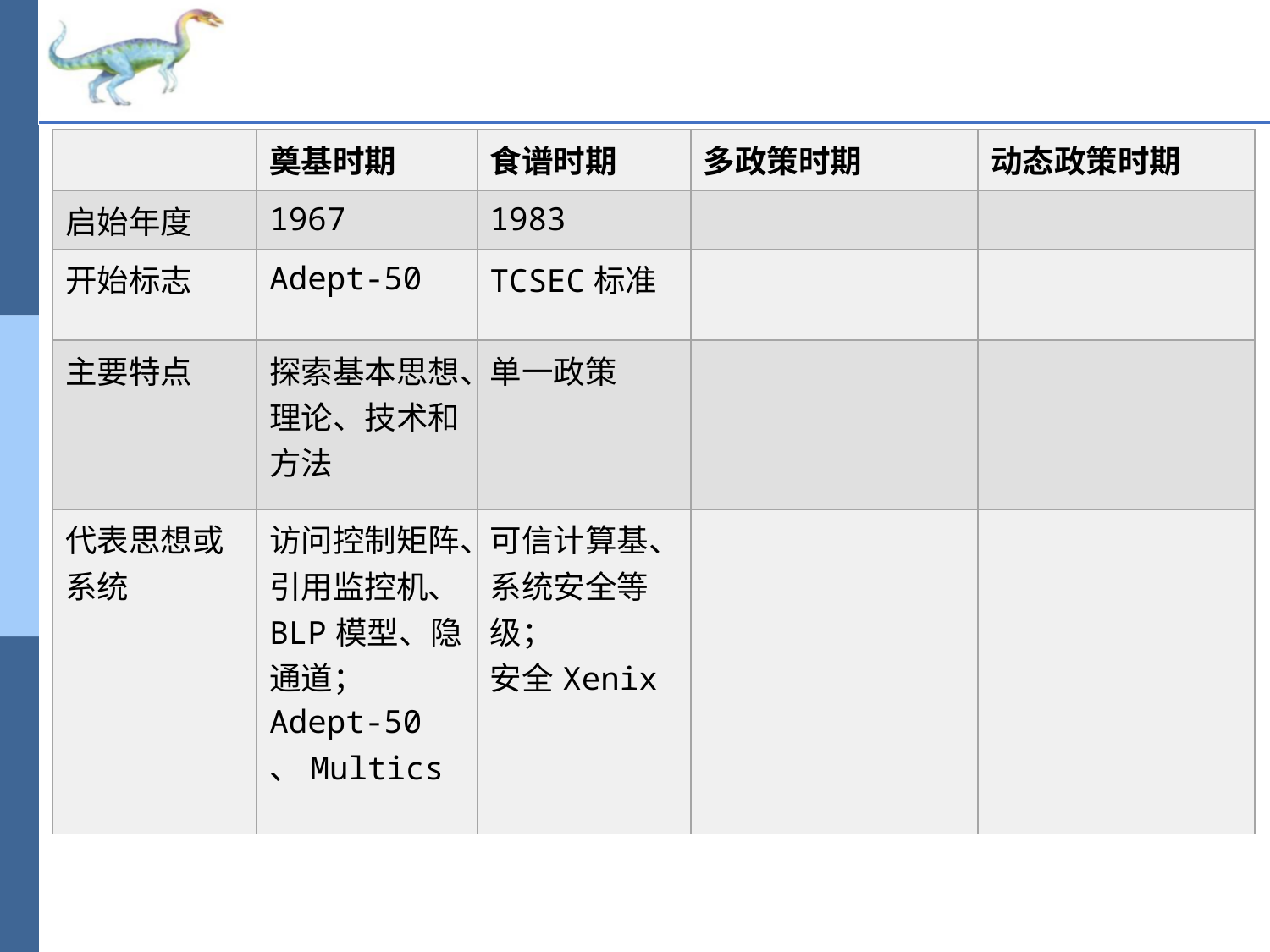

|  | 奠基时期 | 食谱时期 | 多政策时期 | 动态政策时期 |
| --- | --- | --- | --- | --- |
| 启始年度 | 1967 | 1983 |  |  |
| 开始标志 | Adept-50 | TCSEC标准 |  |  |
| 主要特点 | 探索基本思想、理论、技术和方法 | 单一政策 |  |  |
| 代表思想或系统 | 访问控制矩阵、 引用监控机、BLP模型、隐通道；Adept-50 、Multics | 可信计算基、系统安全等级； 安全Xenix |  |  |
安全操作系统发展